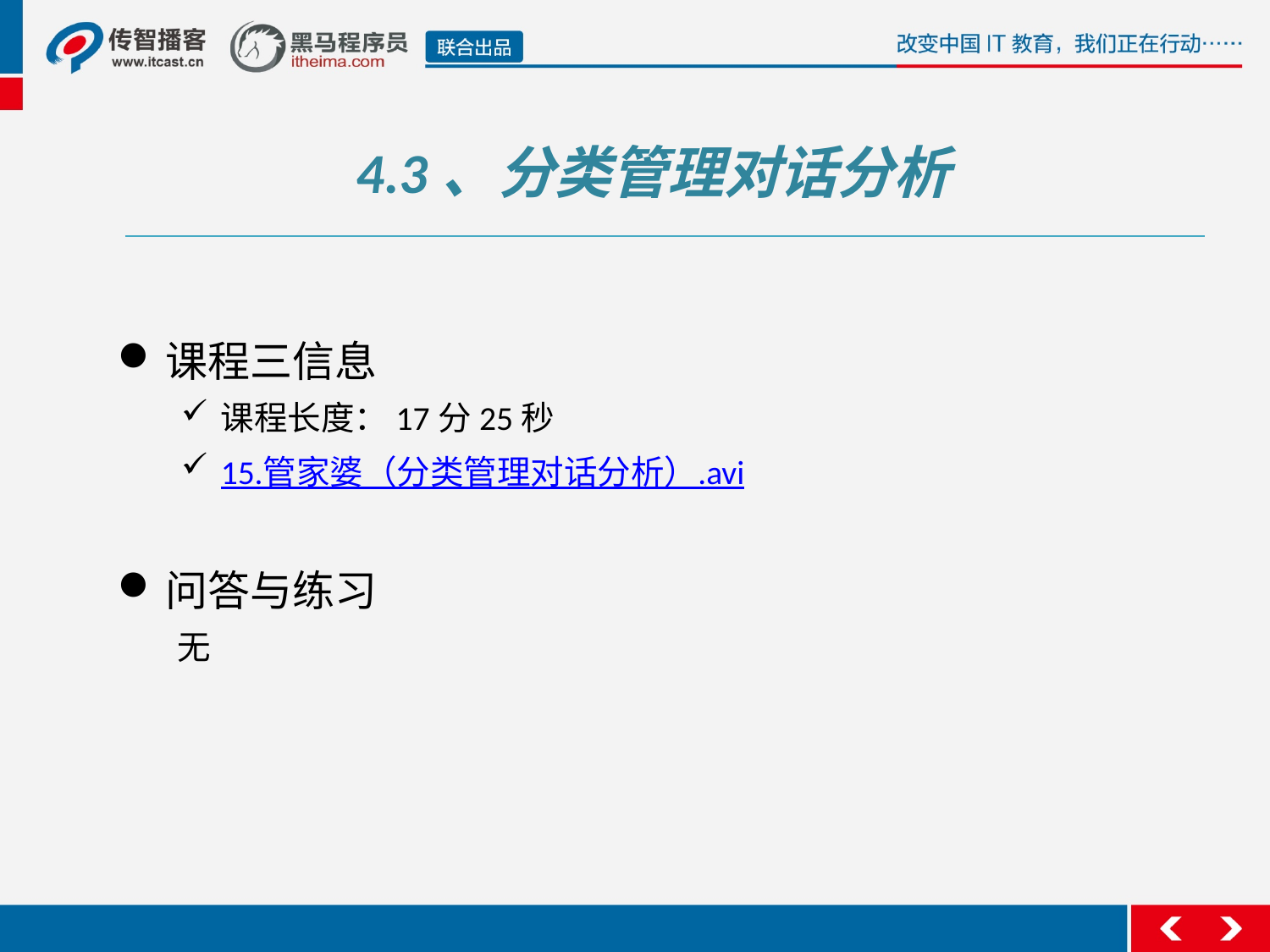

4.3、分类管理对话分析

课程三信息
课程长度：17分25秒
15.管家婆（分类管理对话分析）.avi

问答与练习
       无